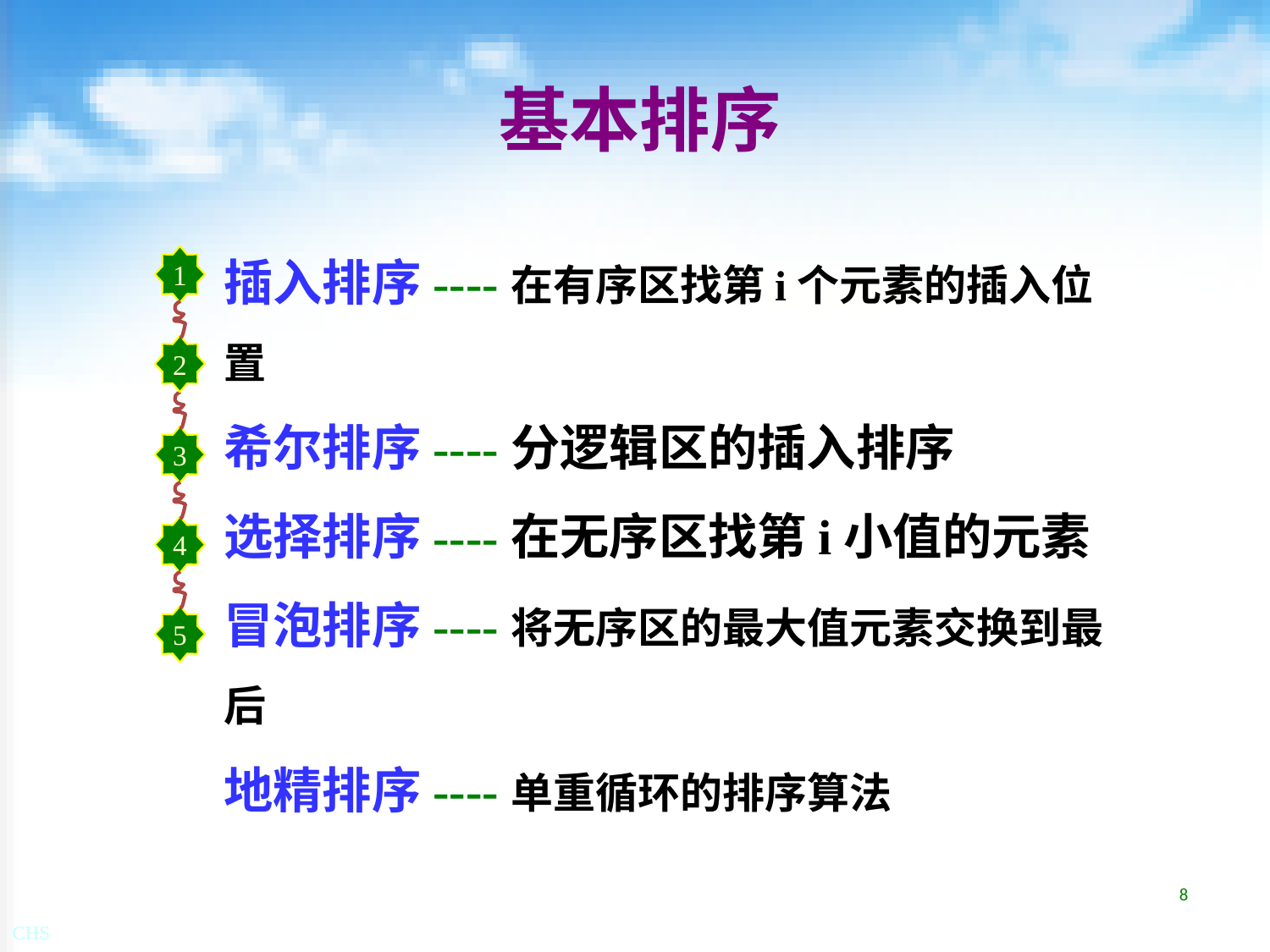

# 基本排序
插入排序----在有序区找第i个元素的插入位置
希尔排序----分逻辑区的插入排序
选择排序----在无序区找第i小值的元素
冒泡排序----将无序区的最大值元素交换到最后
地精排序----单重循环的排序算法
1

2

3

4

5
8